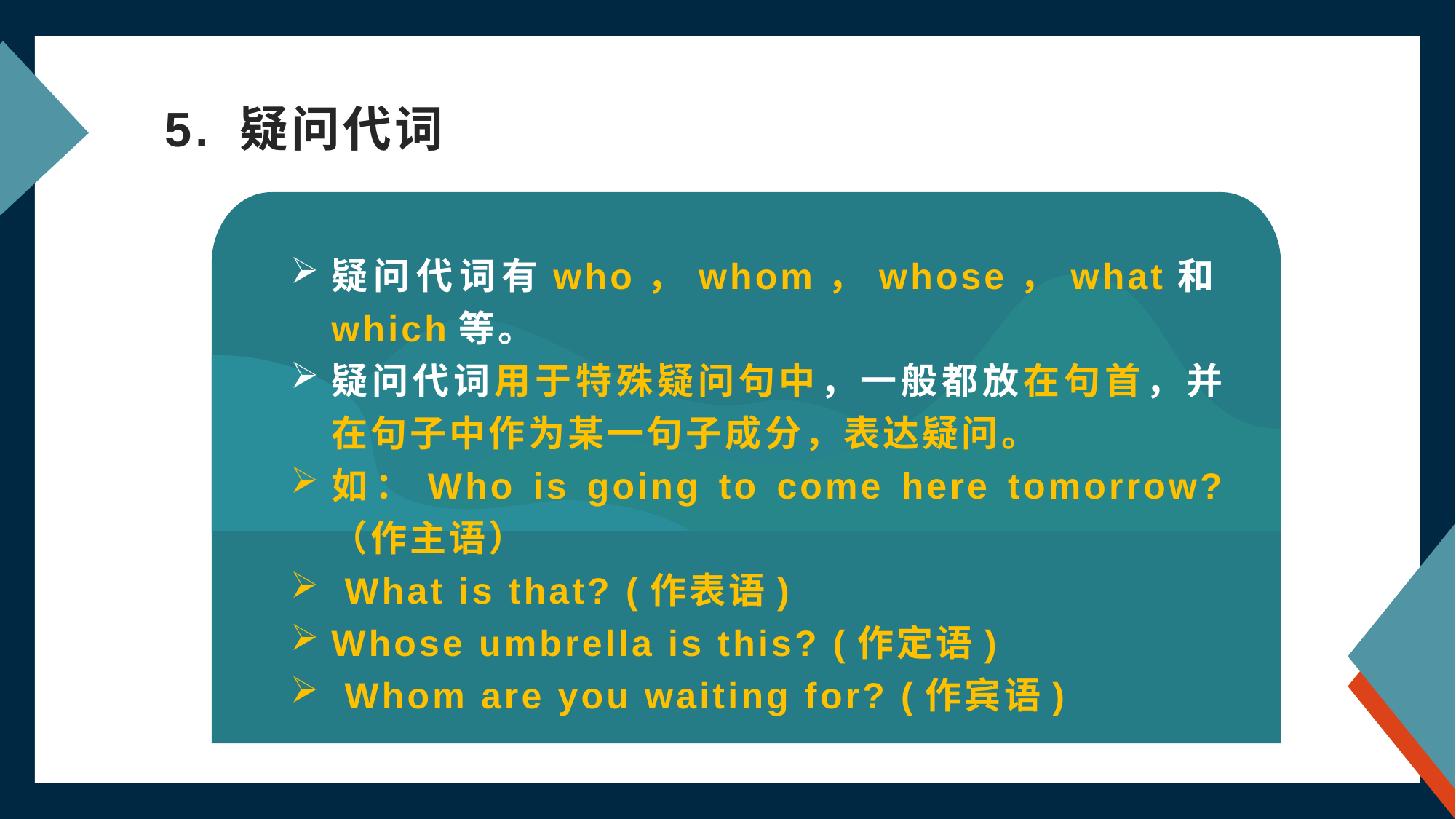

# 5. 疑问代词

疑问代词有who，whom，whose，what和which等。
疑问代词用于特殊疑问句中，一般都放在句首，并在句子中作为某一句子成分，表达疑问。
如：Who is going to come here tomorrow? （作主语）
 What is that? (作表语)
Whose umbrella is this? (作定语)
 Whom are you waiting for? (作宾语)